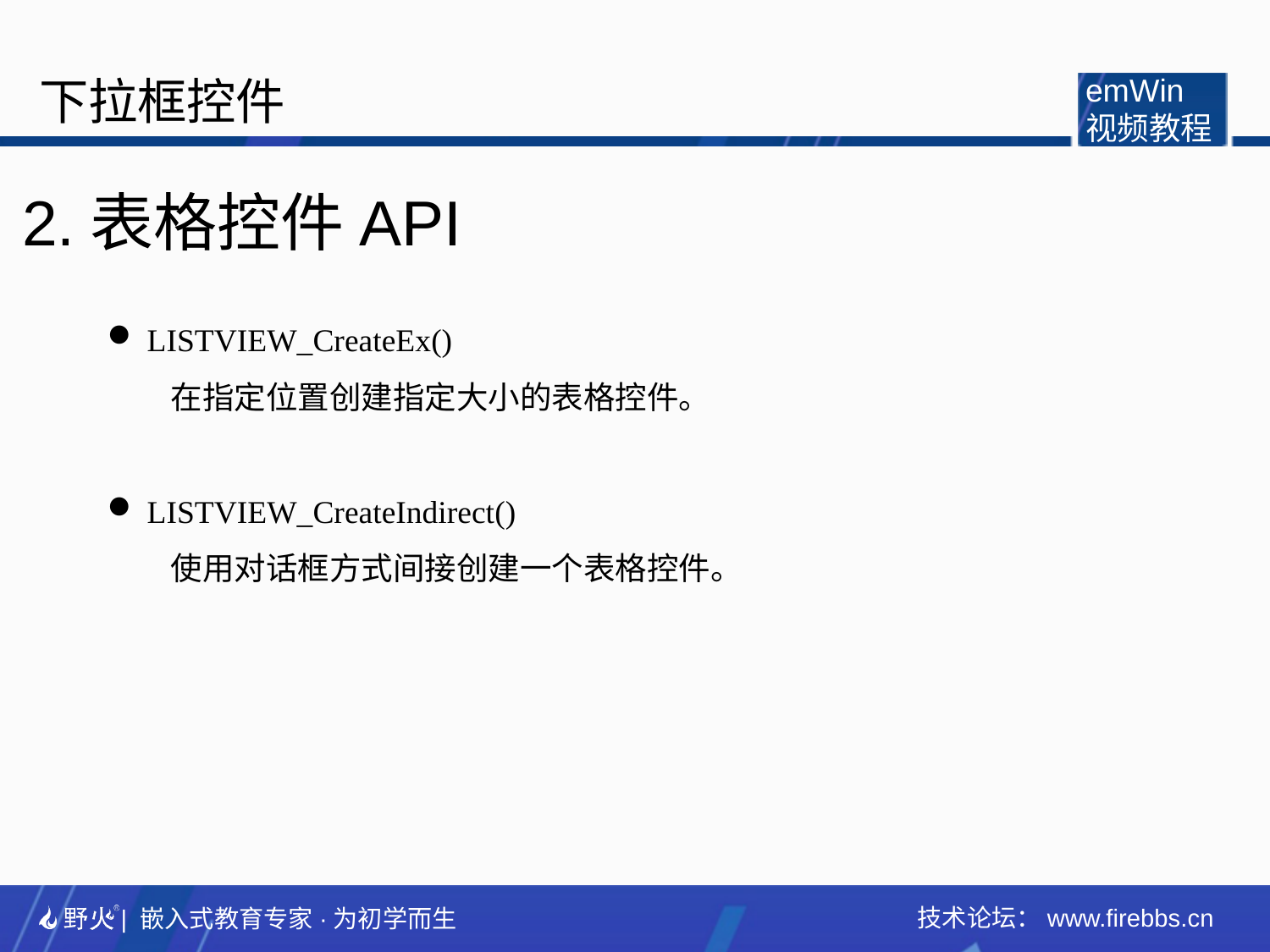

下拉框控件
emWin
视频教程
2.表格控件API
LISTVIEW_CreateEx()
在指定位置创建指定大小的表格控件。

LISTVIEW_CreateIndirect()
使用对话框方式间接创建一个表格控件。